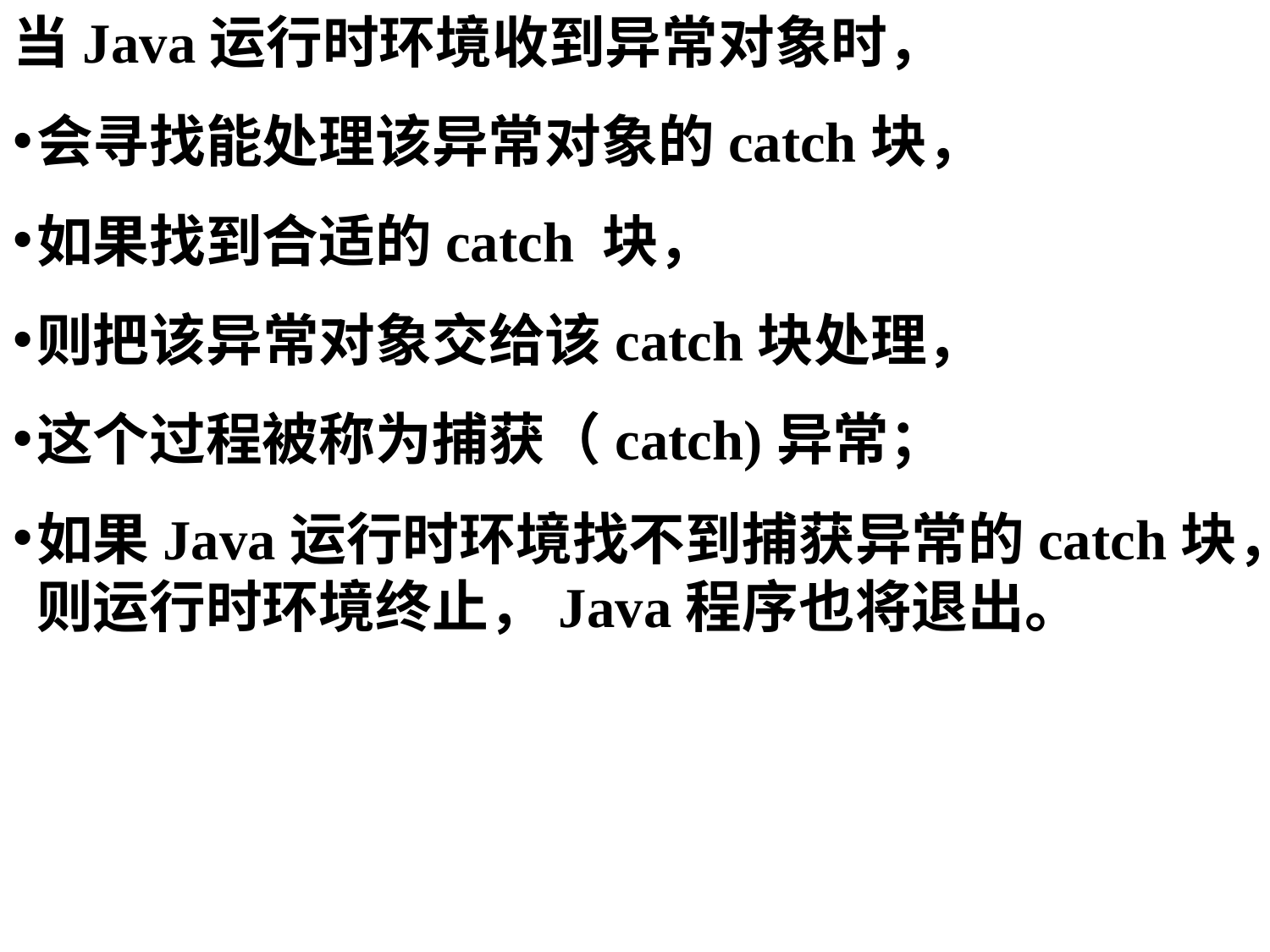

当Java运行时环境收到异常对象时，
会寻找能处理该异常对象的catch块，
如果找到合适的catch 块，
则把该异常对象交给该catch块处理，
这个过程被称为捕获（catch)异常；
如果Java运行时环境找不到捕获异常的catch块，则运行时环境终止，Java程序也将退出。